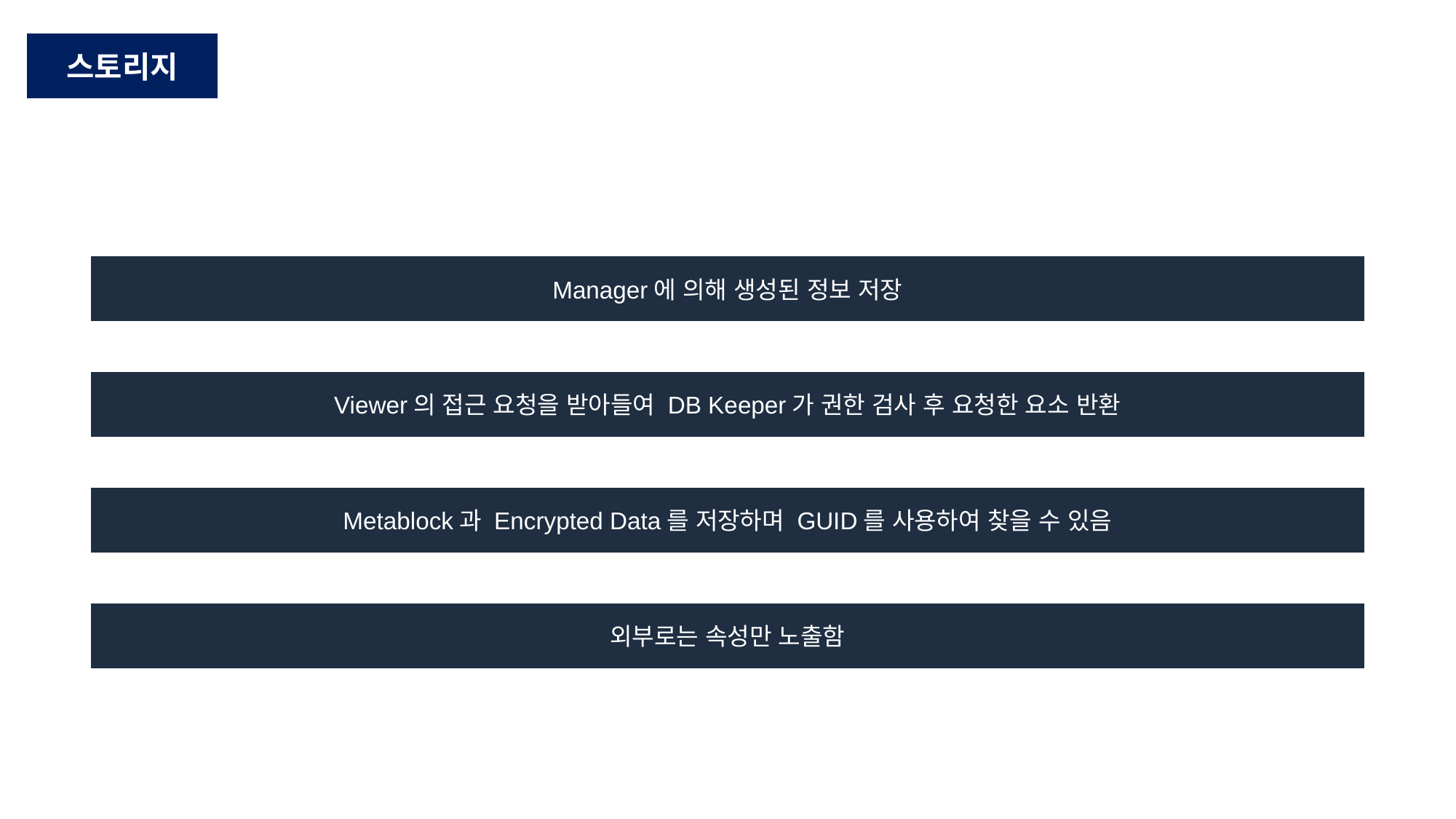

스토리지
Manager에 의해 생성된 정보 저장
Viewer의 접근 요청을 받아들여 DB Keeper가 권한 검사 후 요청한 요소 반환
Metablock과 Encrypted Data를 저장하며 GUID를 사용하여 찾을 수 있음
외부로는 속성만 노출함